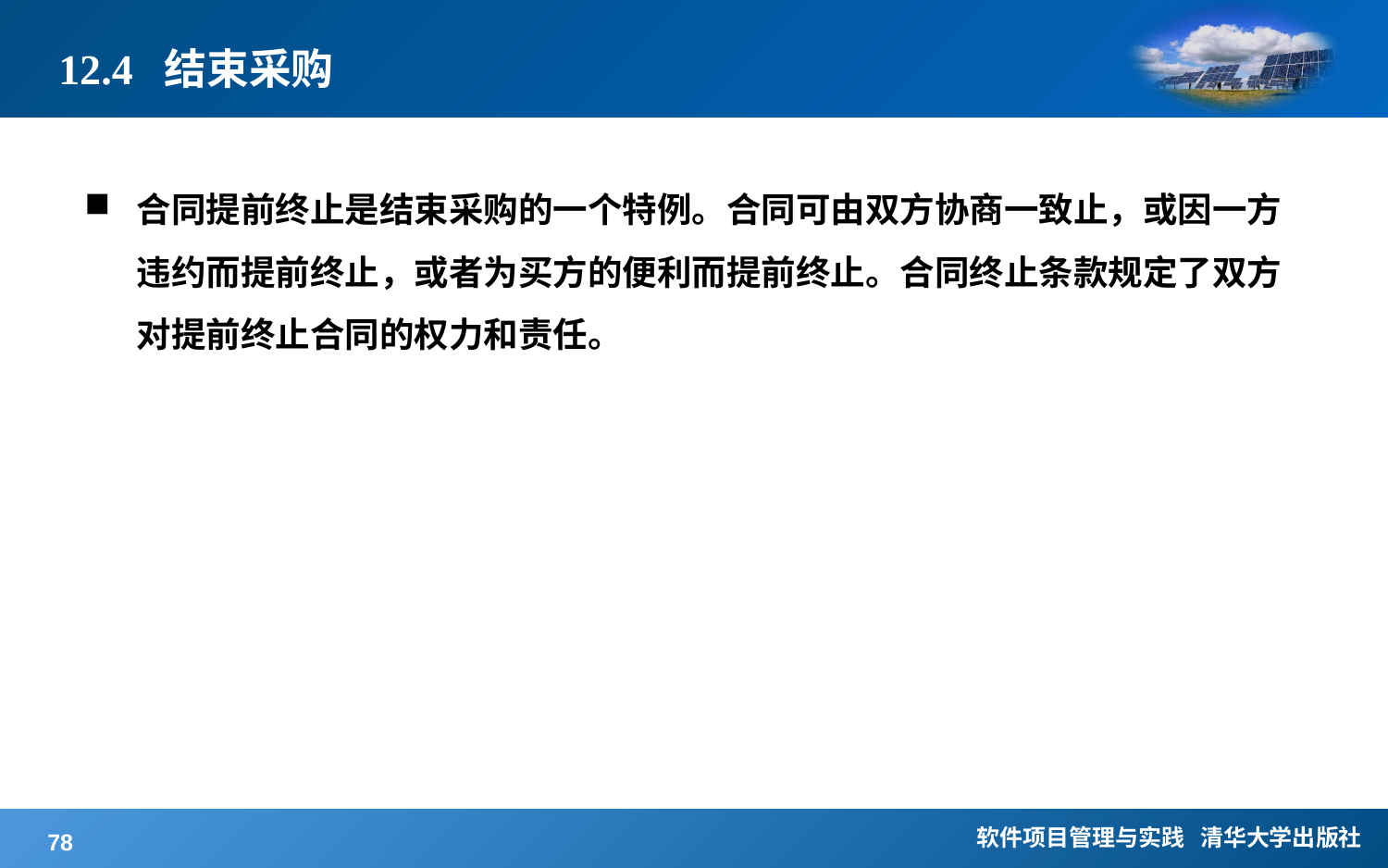

# 12.4  结束采购
合同提前终止是结束采购的一个特例。合同可由双方协商一致止，或因一方违约而提前终止，或者为买方的便利而提前终止。合同终止条款规定了双方对提前终止合同的权力和责任。